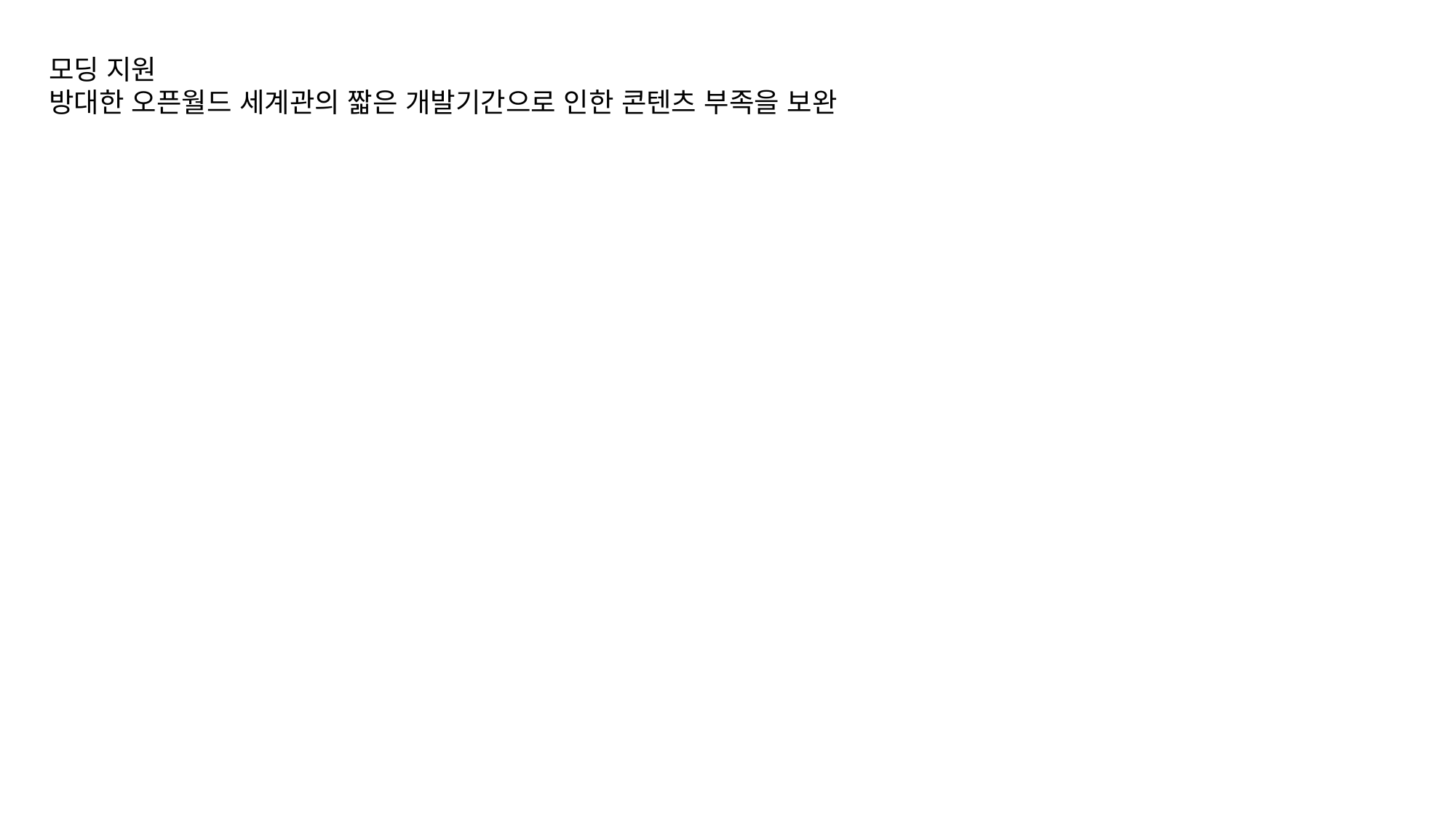

모딩 지원
방대한 오픈월드 세계관의 짧은 개발기간으로 인한 콘텐츠 부족을 보완